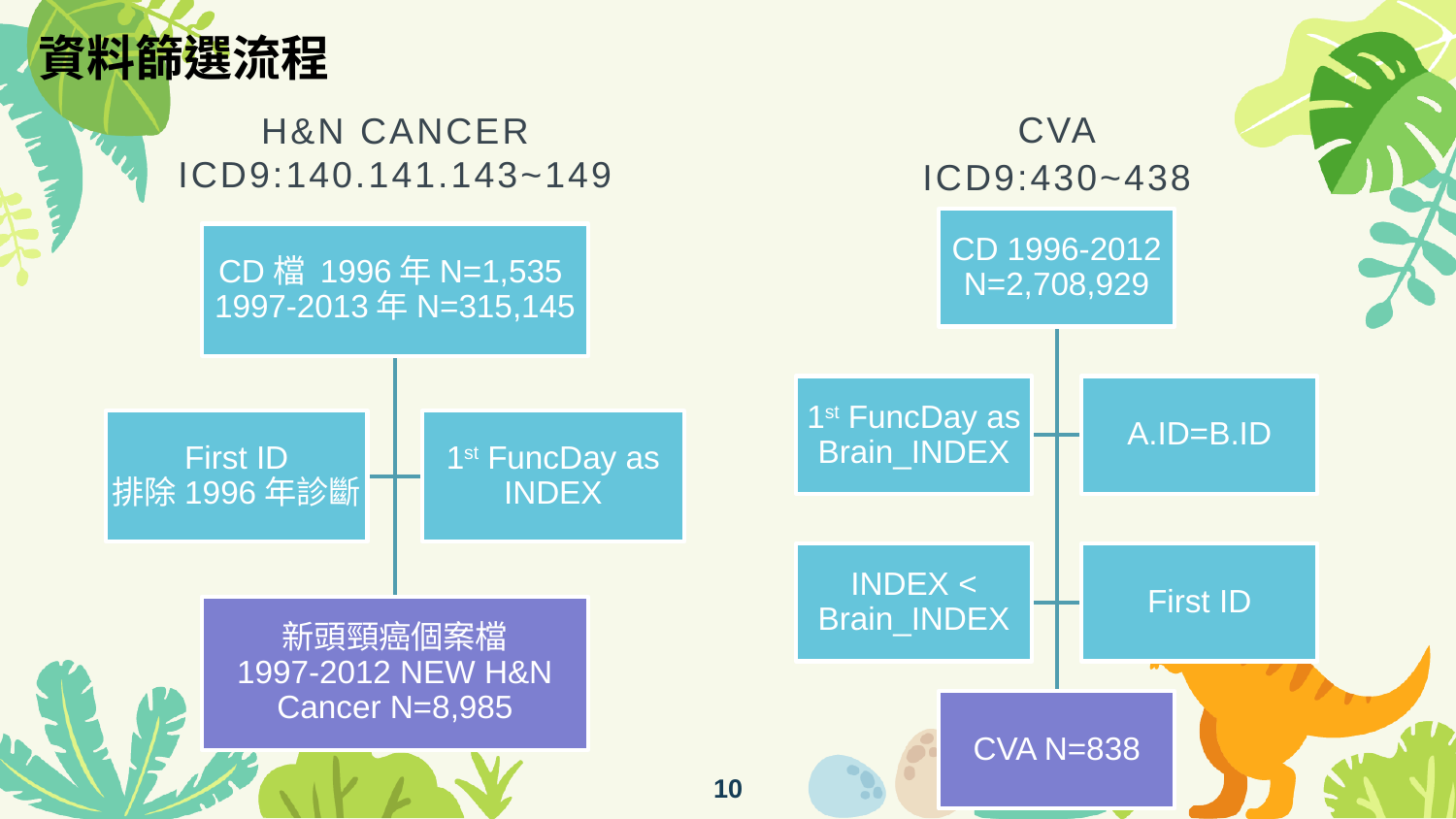

資料篩選流程
CVA
ICD9:430~438
H&N Cancer
ICD9:140.141.143~149
CD檔 1996年N=1,535
1997-2013年N=315,145
新頭頸癌個案檔
1997-2012 NEW H&N Cancer N=8,985
First ID
排除1996年診斷
1st FuncDay as INDEX
CD 1996-2012 N=2,708,929
CVA N=838
1st FuncDay as Brain_INDEX
A.ID=B.ID
INDEX < Brain_INDEX
First ID
10